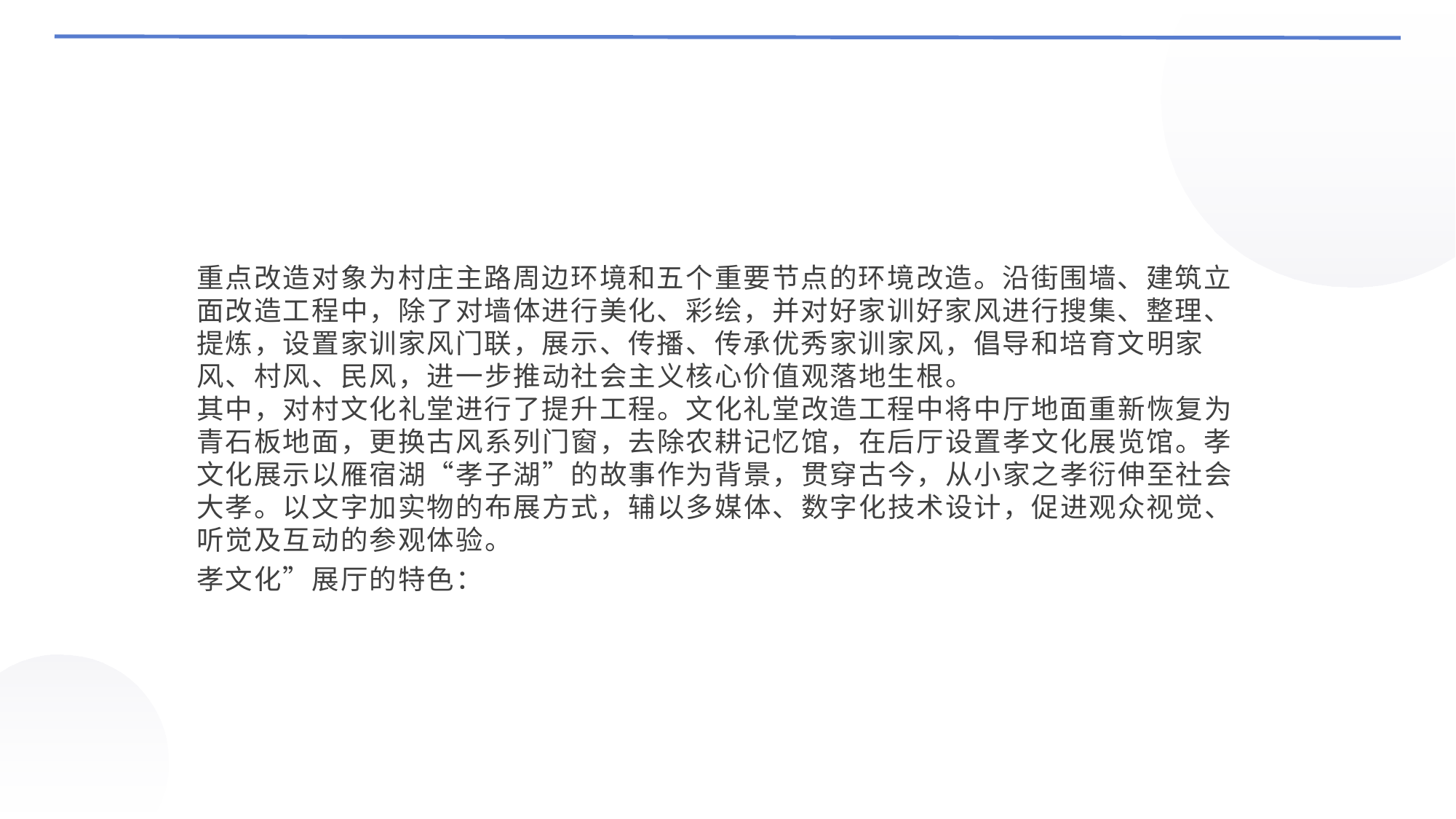

重点改造对象为村庄主路周边环境和五个重要节点的环境改造。沿街围墙、建筑立面改造工程中，除了对墙体进行美化、彩绘，并对好家训好家风进行搜集、整理、提炼，设置家训家风门联，展示、传播、传承优秀家训家风，倡导和培育文明家风、村风、民风，进一步推动社会主义核心价值观落地生根。
其中，对村文化礼堂进行了提升工程。文化礼堂改造工程中将中厅地面重新恢复为青石板地面，更换古风系列门窗，去除农耕记忆馆，在后厅设置孝文化展览馆。孝文化展示以雁宿湖“孝子湖”的故事作为背景，贯穿古今，从小家之孝衍伸至社会大孝。以文字加实物的布展方式，辅以多媒体、数字化技术设计，促进观众视觉、听觉及互动的参观体验。
孝文化”展厅的特色：